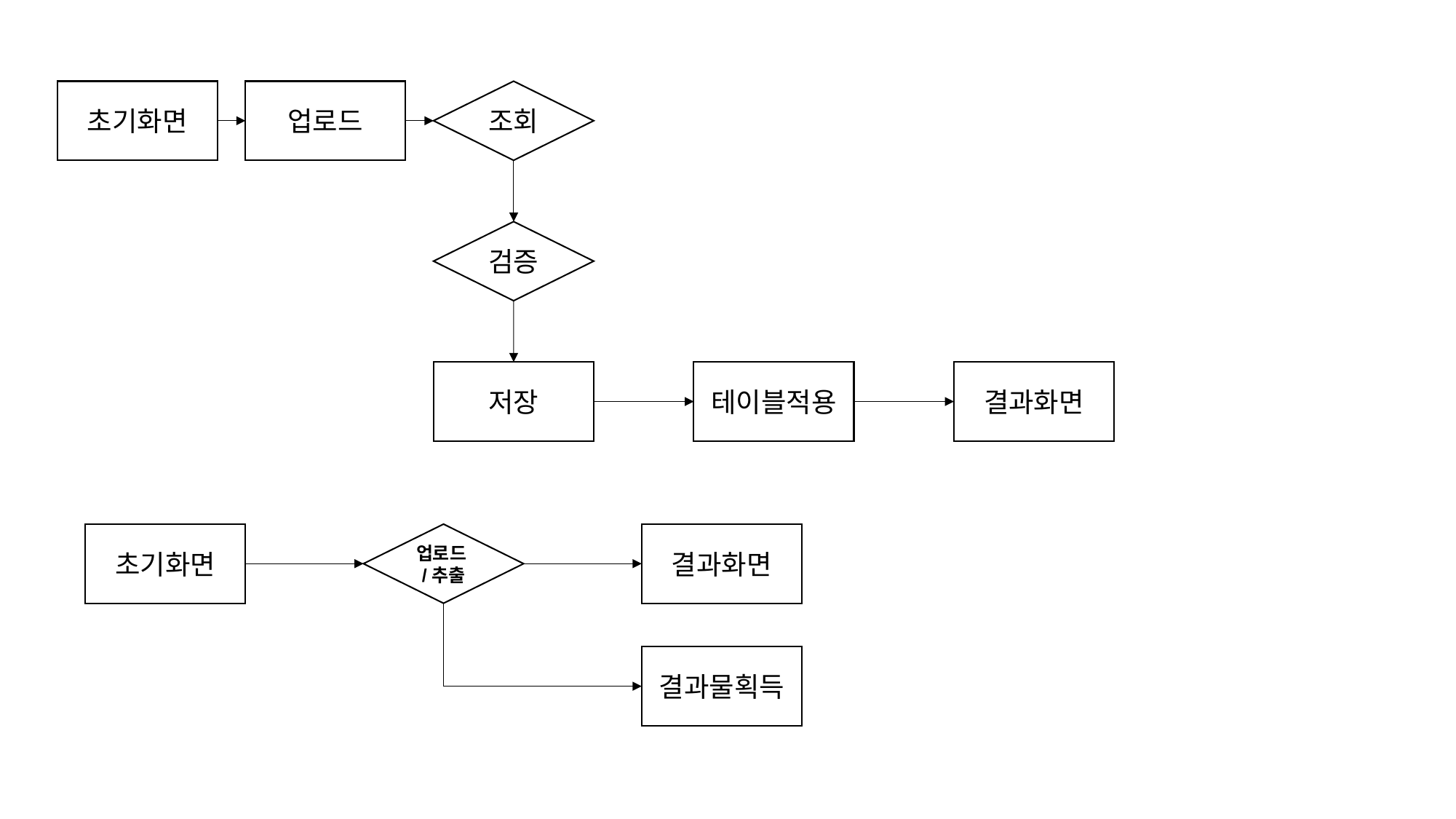

업로드
초기화면
조회
검증
결과화면
저장
테이블적용
업로드/추출
초기화면
결과화면
결과물획득